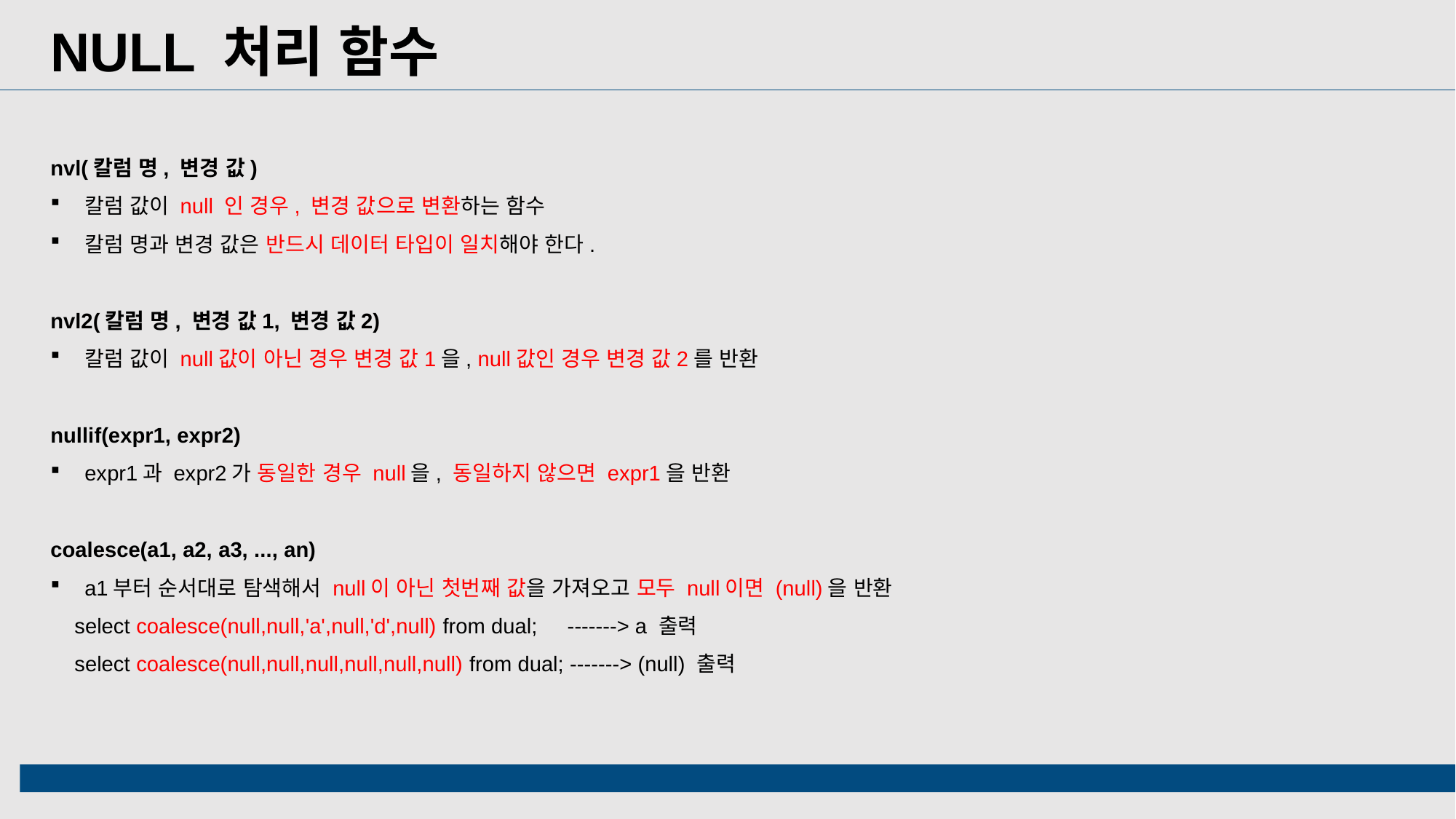

NULL 처리 함수
nvl(칼럼 명, 변경 값)
칼럼 값이 null 인 경우, 변경 값으로 변환하는 함수
칼럼 명과 변경 값은 반드시 데이터 타입이 일치해야 한다.

nvl2(칼럼 명, 변경 값1, 변경 값2)
칼럼 값이 null값이 아닌 경우 변경 값1을, null값인 경우 변경 값2를 반환

nullif(expr1, expr2)
expr1과 expr2가 동일한 경우 null을, 동일하지 않으면 expr1을 반환

coalesce(a1, a2, a3, ..., an)
a1부터 순서대로 탐색해서 null이 아닌 첫번째 값을 가져오고 모두 null이면 (null)을 반환
    select coalesce(null,null,'a',null,'d',null) from dual;     -------> a 출력
    select coalesce(null,null,null,null,null,null) from dual; -------> (null) 출력